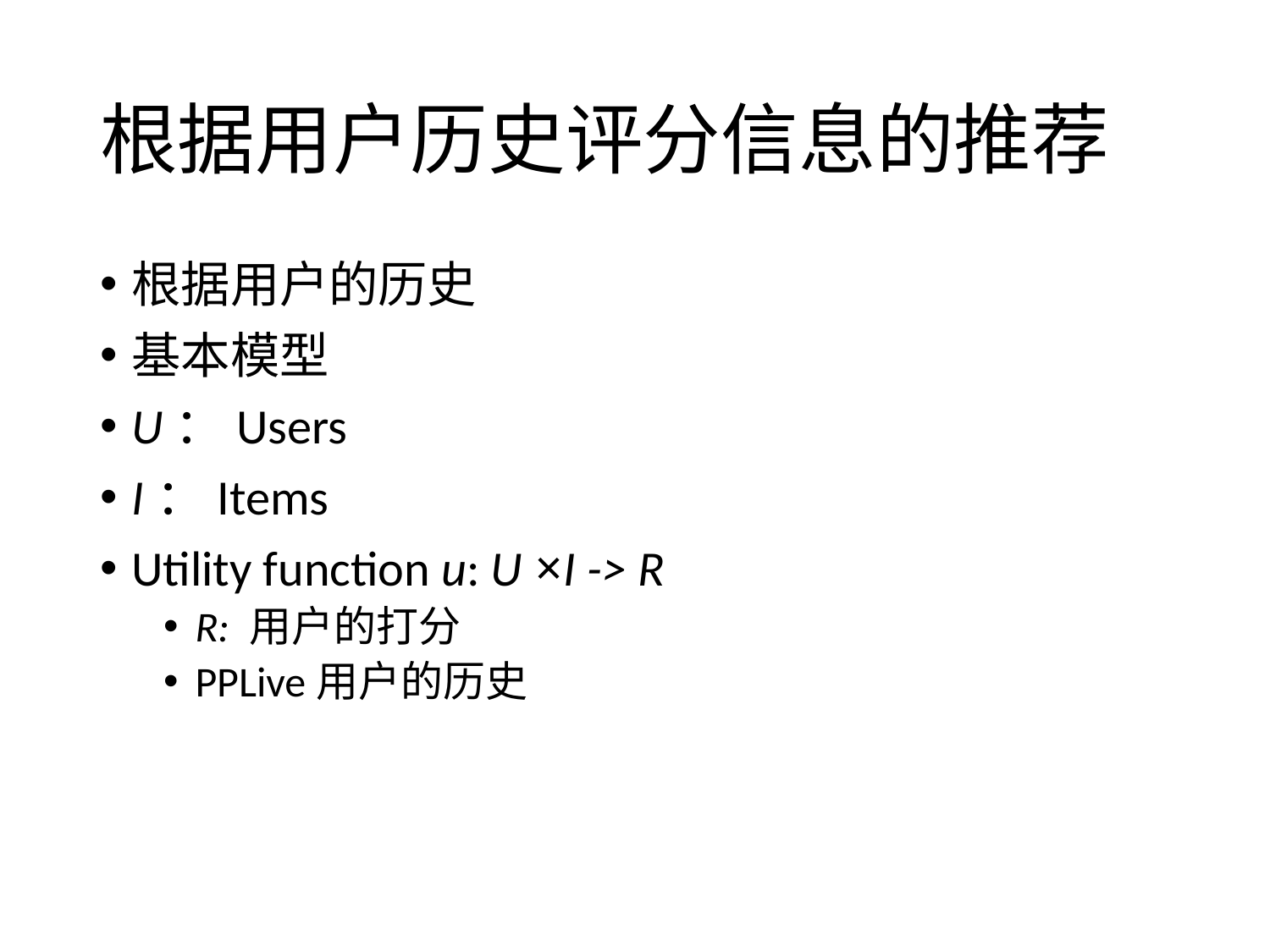

# 根据用户历史评分信息的推荐
根据用户的历史
基本模型
U：Users
I：Items
Utility function u: U ×I -> R
R: 用户的打分
PPLive用户的历史